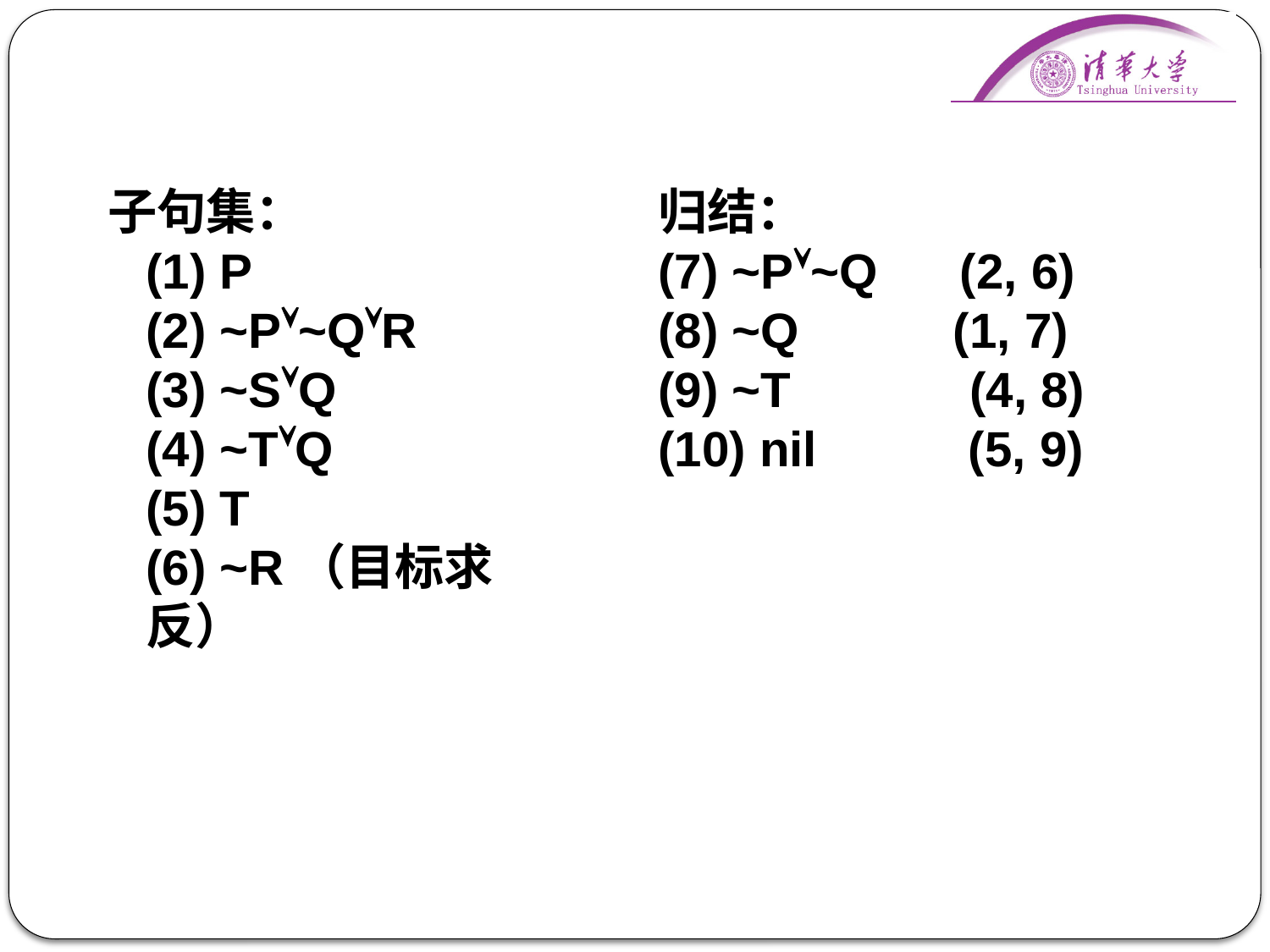

子句集：
	(1) P
	(2) ~P∨~Q∨R
	(3) ~S∨Q
	(4) ~T∨Q
	(5) T
	(6) ~R（目标求反）
归结：
(7) ~P∨~Q      (2, 6)
(8) ~Q 	   (1, 7)
(9) ~T             (4, 8)
(10) nil           (5, 9)
12